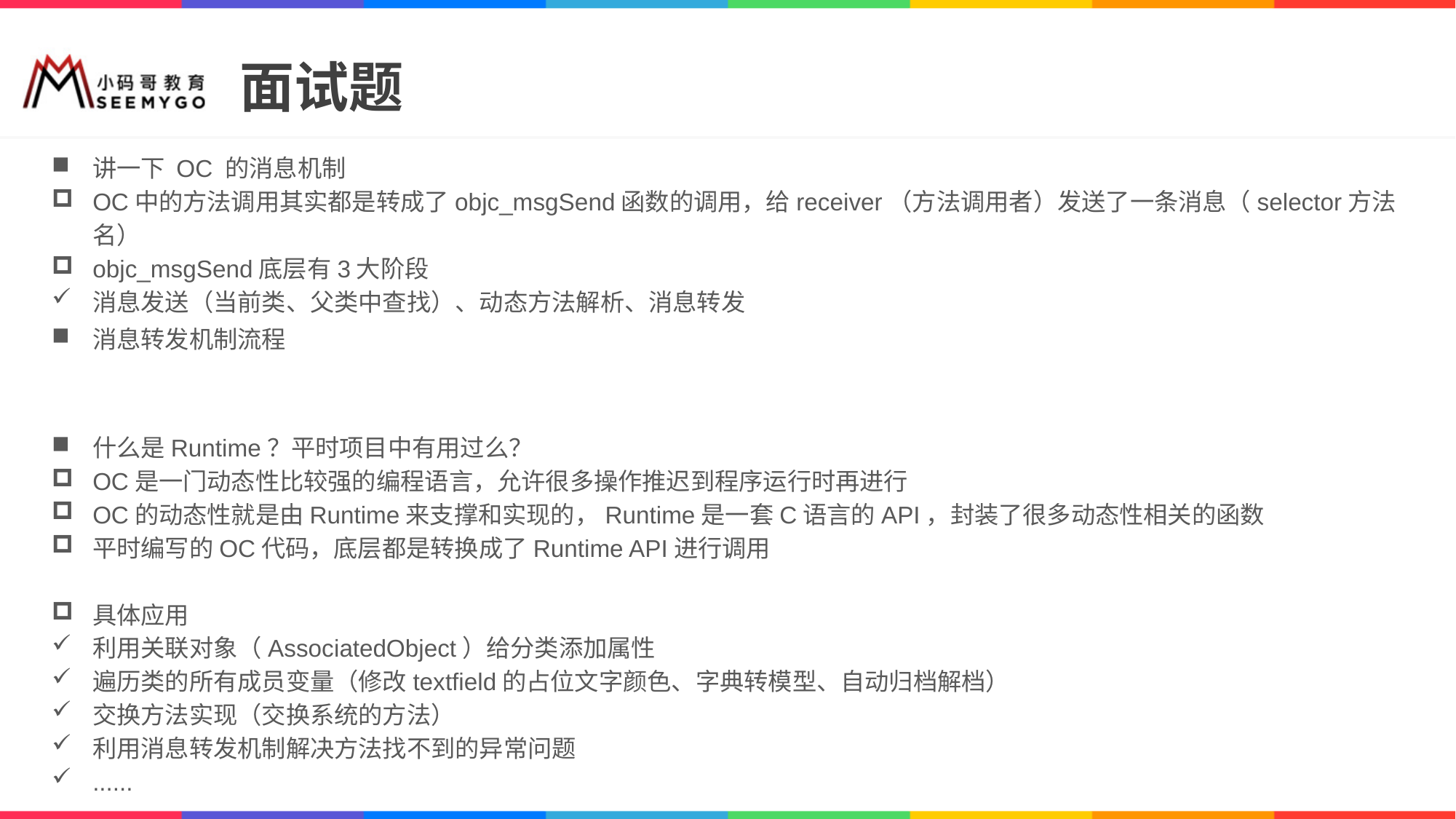

# 面试题
讲一下 OC 的消息机制
OC中的方法调用其实都是转成了objc_msgSend函数的调用，给receiver（方法调用者）发送了一条消息（selector方法名）
objc_msgSend底层有3大阶段
消息发送（当前类、父类中查找）、动态方法解析、消息转发
消息转发机制流程
什么是Runtime？平时项目中有用过么？
OC是一门动态性比较强的编程语言，允许很多操作推迟到程序运行时再进行
OC的动态性就是由Runtime来支撑和实现的，Runtime是一套C语言的API，封装了很多动态性相关的函数
平时编写的OC代码，底层都是转换成了Runtime API进行调用

具体应用
利用关联对象（AssociatedObject）给分类添加属性
遍历类的所有成员变量（修改textfield的占位文字颜色、字典转模型、自动归档解档）
交换方法实现（交换系统的方法）
利用消息转发机制解决方法找不到的异常问题
......